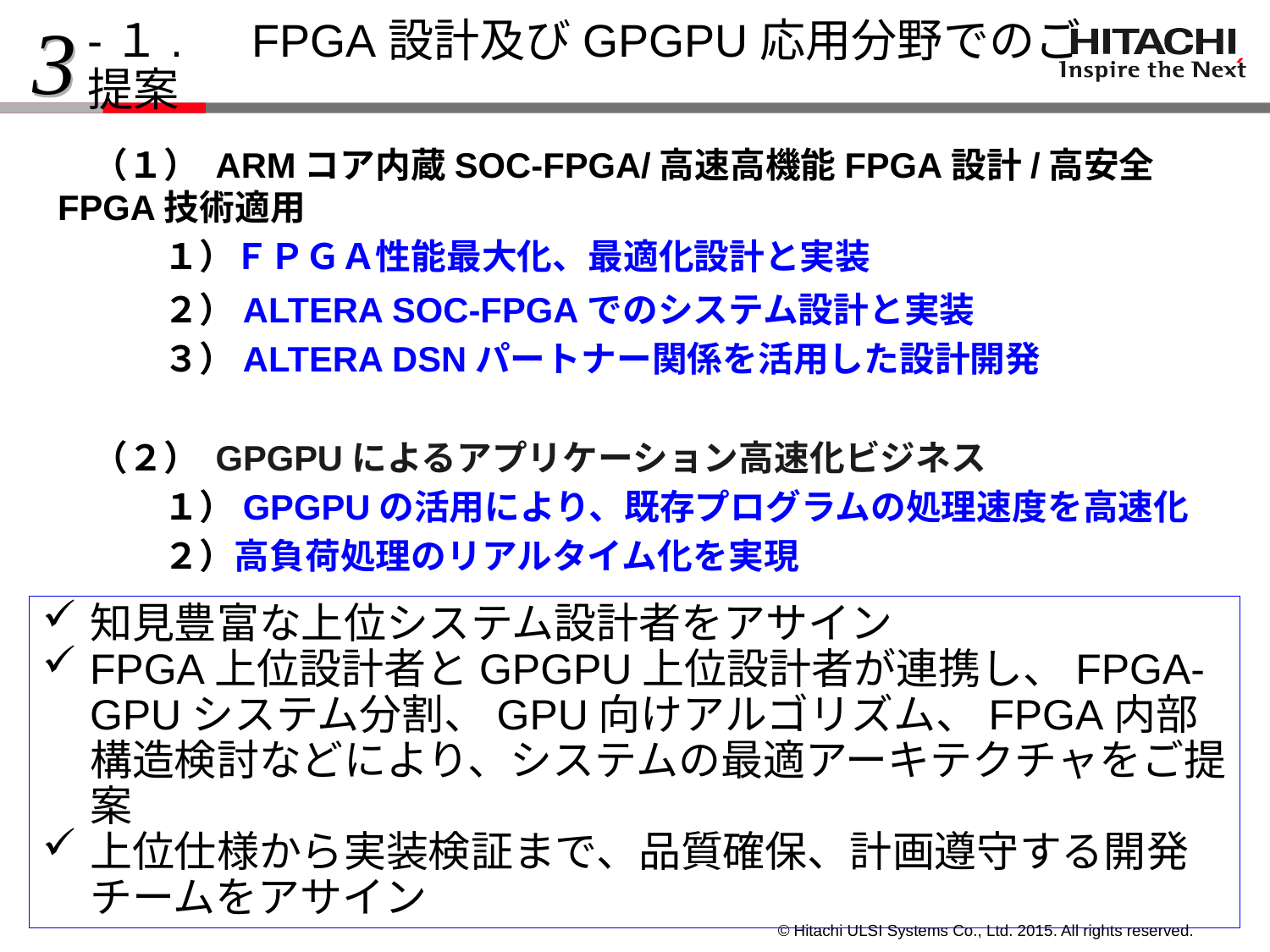

3
# -１.　FPGA設計及びGPGPU応用分野でのご提案
　（１） ARMコア内蔵SOC-FPGA/高速高機能FPGA設計/高安全FPGA技術適用
　　　１）ＦＰＧＡ性能最大化、最適化設計と実装
　　　２）ALTERA SOC-FPGAでのシステム設計と実装
　　　３）ALTERA DSNパートナー関係を活用した設計開発

　（２） GPGPUによるアプリケーション高速化ビジネス
　　　１）GPGPUの活用により、既存プログラムの処理速度を高速化
　　　２）高負荷処理のリアルタイム化を実現

知見豊富な上位システム設計者をアサイン
FPGA上位設計者とGPGPU上位設計者が連携し、FPGA-GPUシステム分割、GPU向けアルゴリズム、FPGA内部構造検討などにより、システムの最適アーキテクチャをご提案
上位仕様から実装検証まで、品質確保、計画遵守する開発チームをアサイン